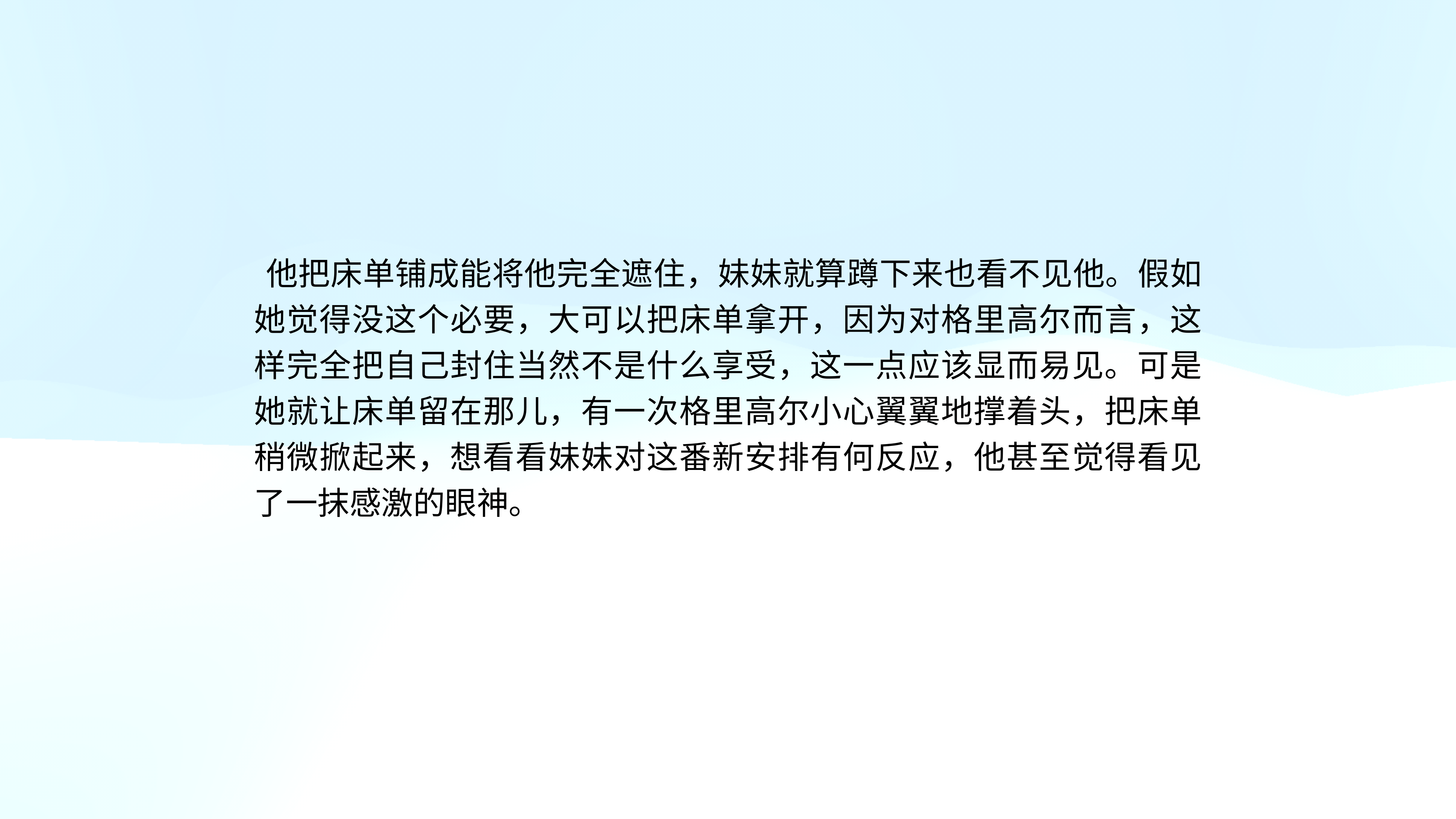

他把床单铺成能将他完全遮住，妹妹就算蹲下来也看不见他。假如她觉得没这个必要，大可以把床单拿开，因为对格里高尔而言，这样完全把自己封住当然不是什么享受，这一点应该显而易见。可是她就让床单留在那儿，有一次格里高尔小心翼翼地撑着头，把床单稍微掀起来，想看看妹妹对这番新安排有何反应，他甚至觉得看见了一抹感激的眼神。